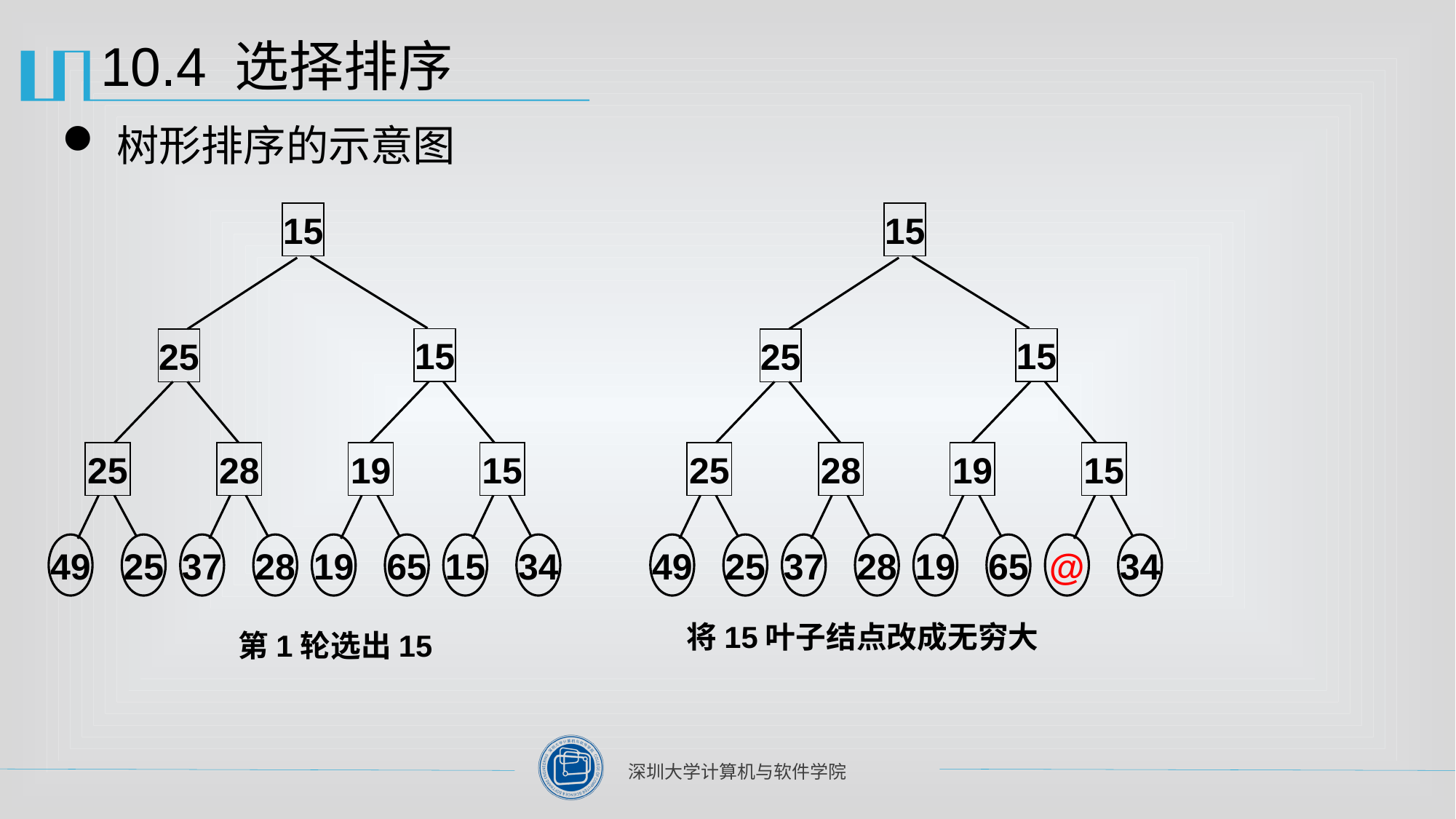

# 10.4 选择排序
树形排序的示意图
15

15
25

25

49
25
28

37
28
19

19
65
15

15
34
第1轮选出15
15

15
25

25

49
25
28

37
28
19

19
65
15

@
34
将15叶子结点改成无穷大
57